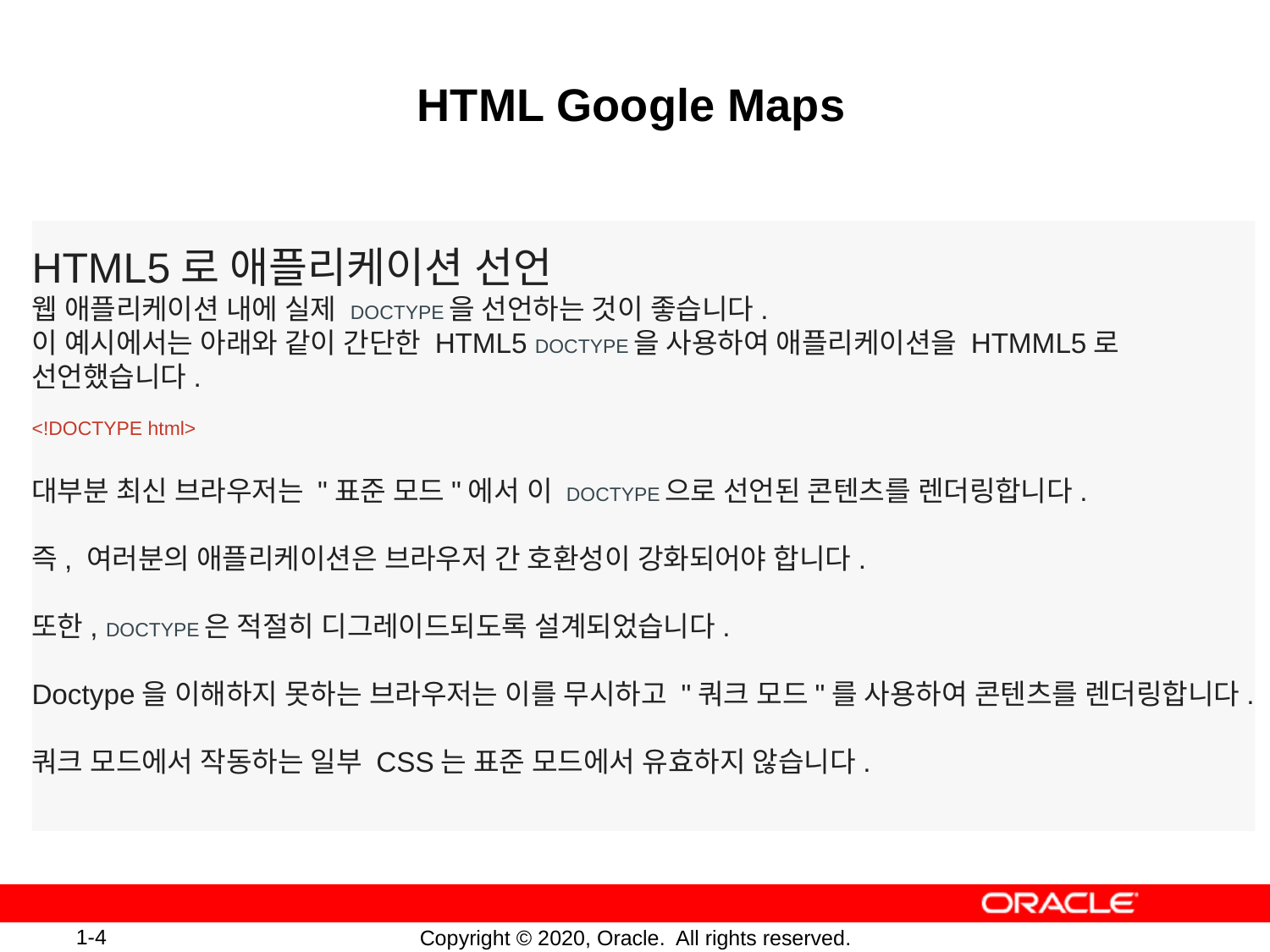

# HTML Google Maps
HTML5로 애플리케이션 선언
웹 애플리케이션 내에 실제 DOCTYPE을 선언하는 것이 좋습니다.
이 예시에서는 아래와 같이 간단한 HTML5 DOCTYPE을 사용하여 애플리케이션을 HTMML5로 선언했습니다.

<!DOCTYPE html>

대부분 최신 브라우저는 "표준 모드"에서 이 DOCTYPE으로 선언된 콘텐츠를 렌더링합니다.

즉, 여러분의 애플리케이션은 브라우저 간 호환성이 강화되어야 합니다.

또한, DOCTYPE은 적절히 디그레이드되도록 설계되었습니다.

Doctype을 이해하지 못하는 브라우저는 이를 무시하고 "쿼크 모드"를 사용하여 콘텐츠를 렌더링합니다.

쿼크 모드에서 작동하는 일부 CSS는 표준 모드에서 유효하지 않습니다.